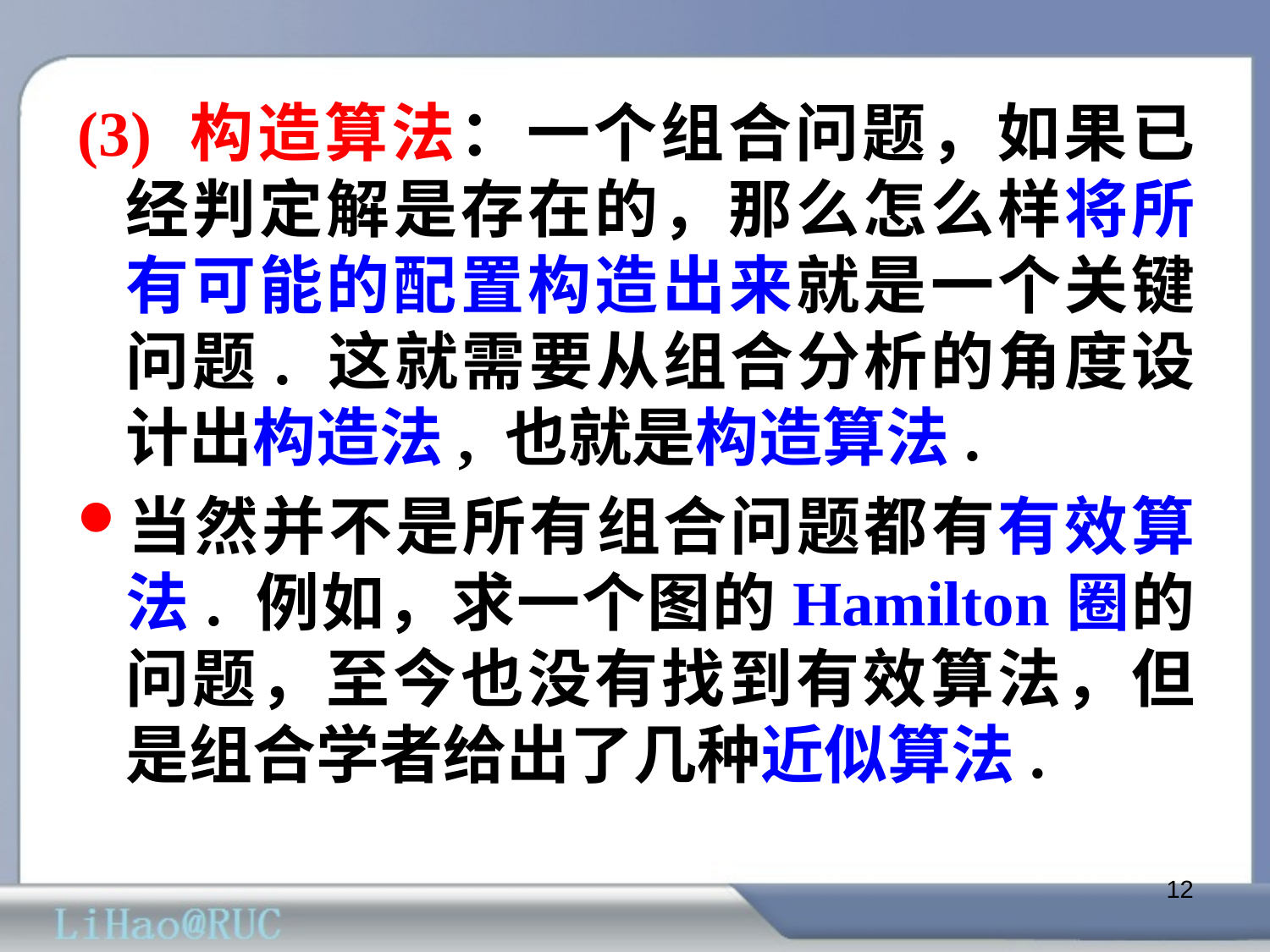

(3) 构造算法：一个组合问题，如果已经判定解是存在的，那么怎么样将所有可能的配置构造出来就是一个关键问题. 这就需要从组合分析的角度设计出构造法, 也就是构造算法.
当然并不是所有组合问题都有有效算法. 例如，求一个图的Hamilton圈的问题，至今也没有找到有效算法，但是组合学者给出了几种近似算法.
12